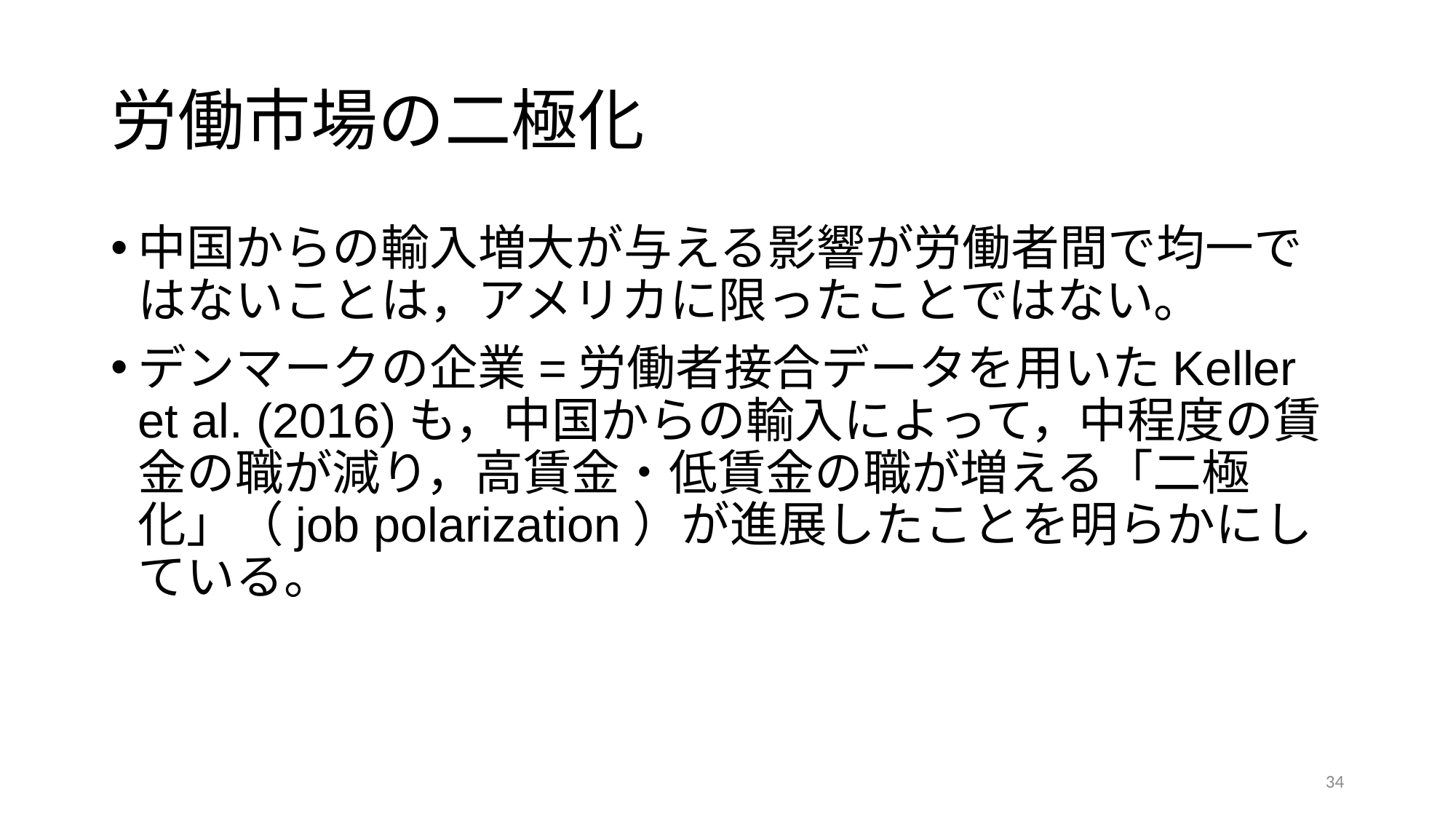

# 労働市場の二極化
中国からの輸入増大が与える影響が労働者間で均一ではないことは，アメリカに限ったことではない。
デンマークの企業=労働者接合データを用いたKeller et al. (2016)も，中国からの輸入によって，中程度の賃金の職が減り，高賃金・低賃金の職が増える「二極化」（job polarization）が進展したことを明らかにしている。
34